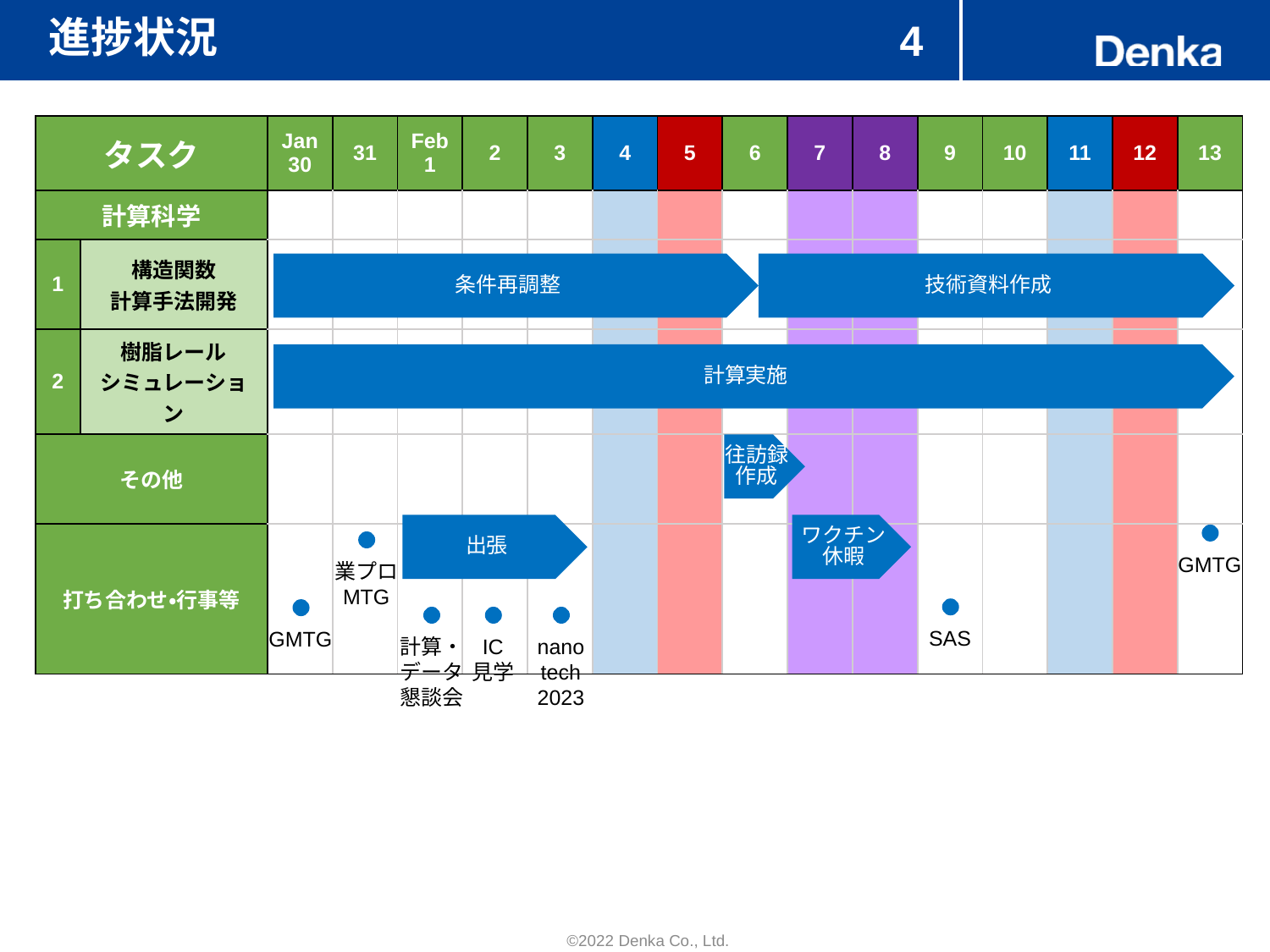

# 進捗状況
4
| タスク |  | Jan 30 | 31 | Feb 1 | 2 | 3 | 4 | 5 | 6 | 7 | 8 | 9 | 10 | 11 | 12 | 13 |
| --- | --- | --- | --- | --- | --- | --- | --- | --- | --- | --- | --- | --- | --- | --- | --- | --- |
| 計算科学 |  |  |  |  |  |  |  |  |  |  |  |  |  |  |  |  |
| 1 | 構造関数 計算手法開発 |  |  |  |  |  |  |  |  |  |  |  |  |  |  |  |
| 2 | 樹脂レール シミュレーション |  |  |  |  |  |  |  |  |  |  |  |  |  |  |  |
| その他 |  |  |  |  |  |  |  |  |  |  |  |  |  |  |  |  |
| 打ち合わせ・行事等 | 打ち合わせ |  |  |  |  |  |  |  |  |  |  |  |  |  |  |  |
条件再調整
技術資料作成
計算実施
往訪録作成
出張
ワクチン
休暇

GMTG
業プロ
MTG

SAS
GMTG
計算・
データ
懇談会
IC
見学
nano
tech
2023